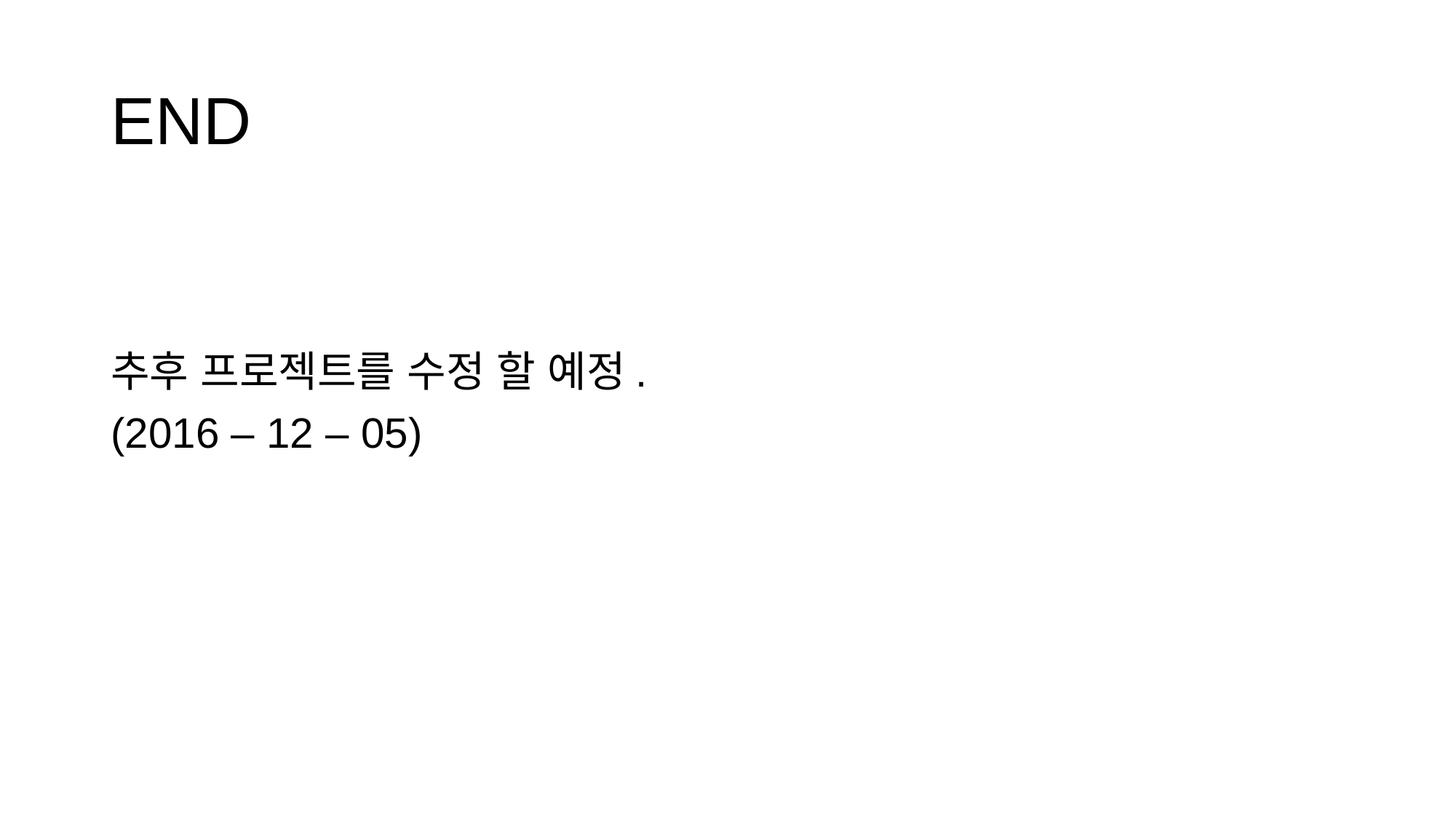

# END

추후 프로젝트를 수정 할 예정.
(2016 – 12 – 05)